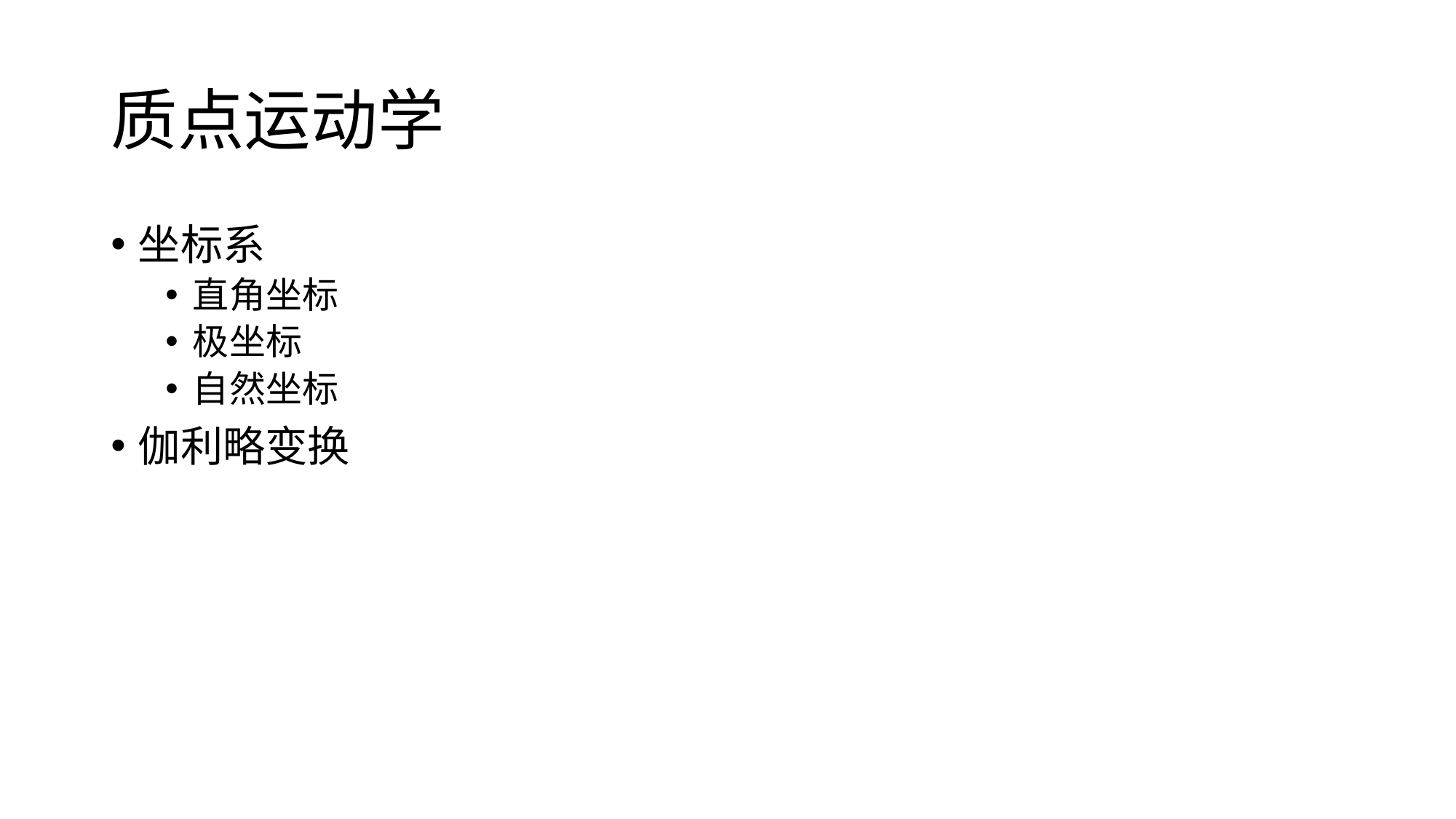

# 质点运动学
坐标系
直角坐标
极坐标
自然坐标
伽利略变换